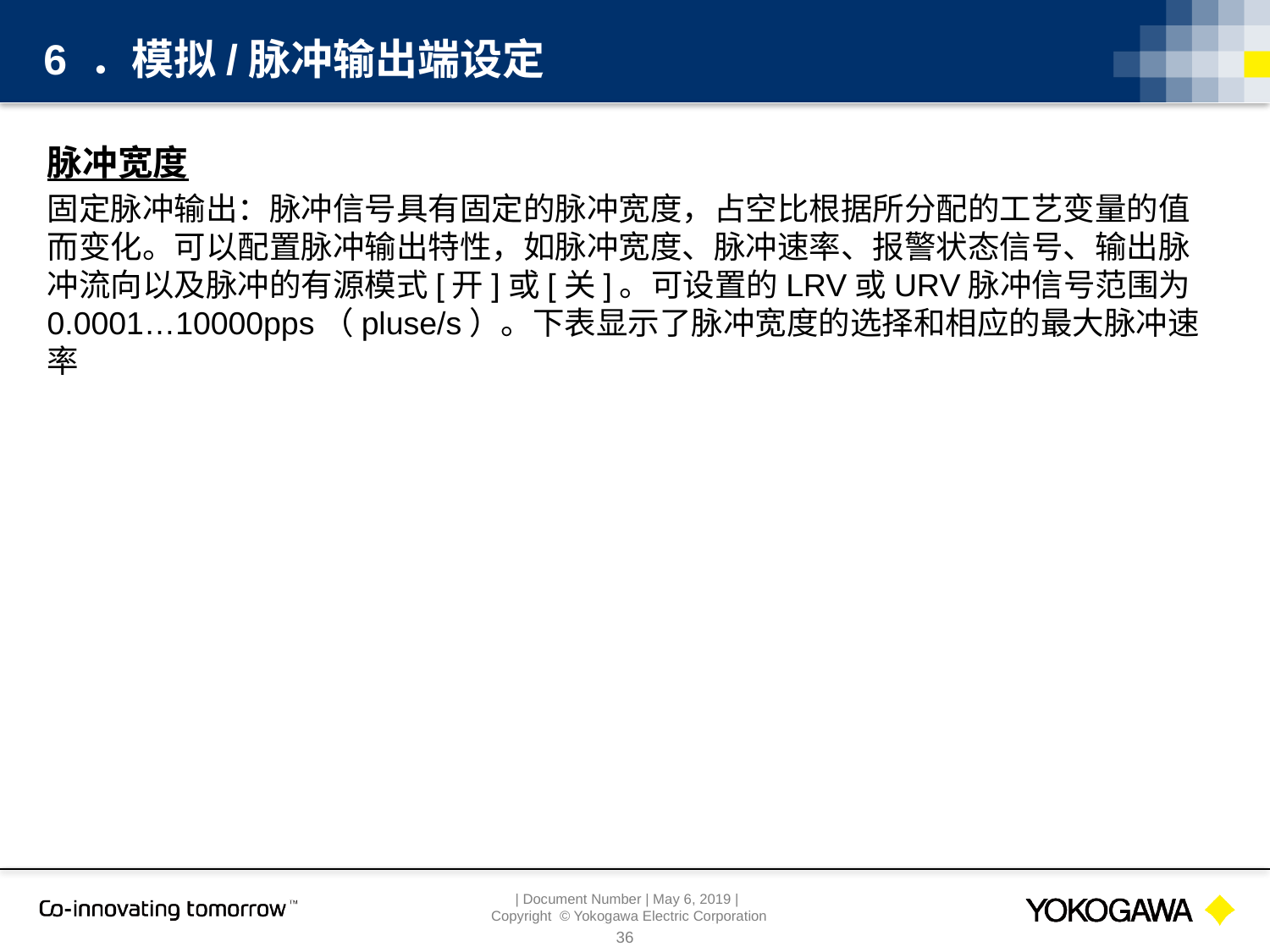

6 ．模拟/脉冲输出端设定

脉冲宽度
固定脉冲输出：脉冲信号具有固定的脉冲宽度，占空比根据所分配的工艺变量的值而变化。可以配置脉冲输出特性，如脉冲宽度、脉冲速率、报警状态信号、输出脉冲流向以及脉冲的有源模式[开]或[关]。可设置的LRV或URV脉冲信号范围为0.0001…10000pps（pluse/s）。下表显示了脉冲宽度的选择和相应的最大脉冲速率